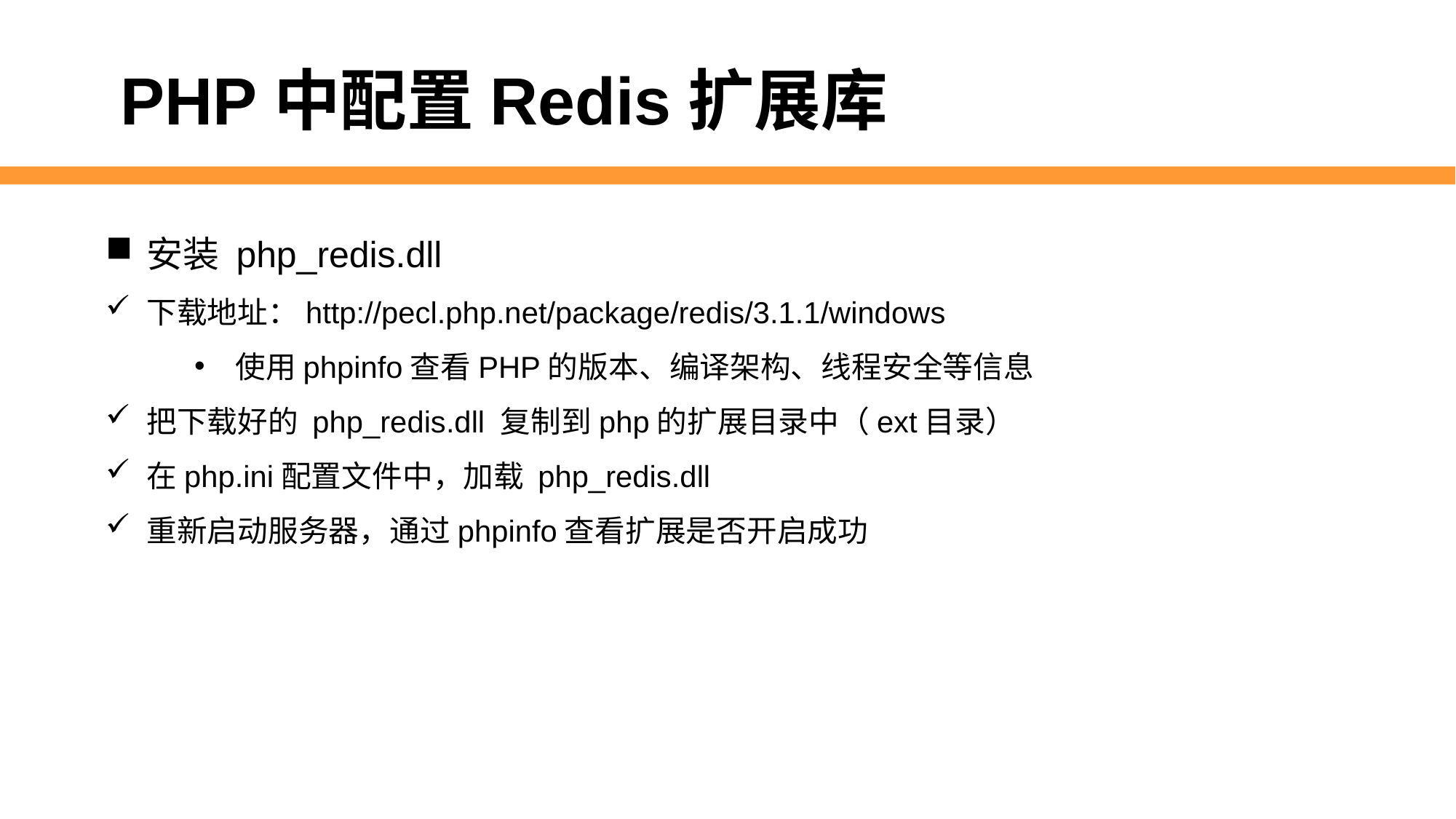

PHP中配置Redis扩展库
安装 php_redis.dll
下载地址：http://pecl.php.net/package/redis/3.1.1/windows
使用phpinfo查看PHP的版本、编译架构、线程安全等信息
把下载好的 php_redis.dll 复制到php的扩展目录中（ext目录）
在php.ini配置文件中，加载 php_redis.dll
重新启动服务器，通过phpinfo查看扩展是否开启成功